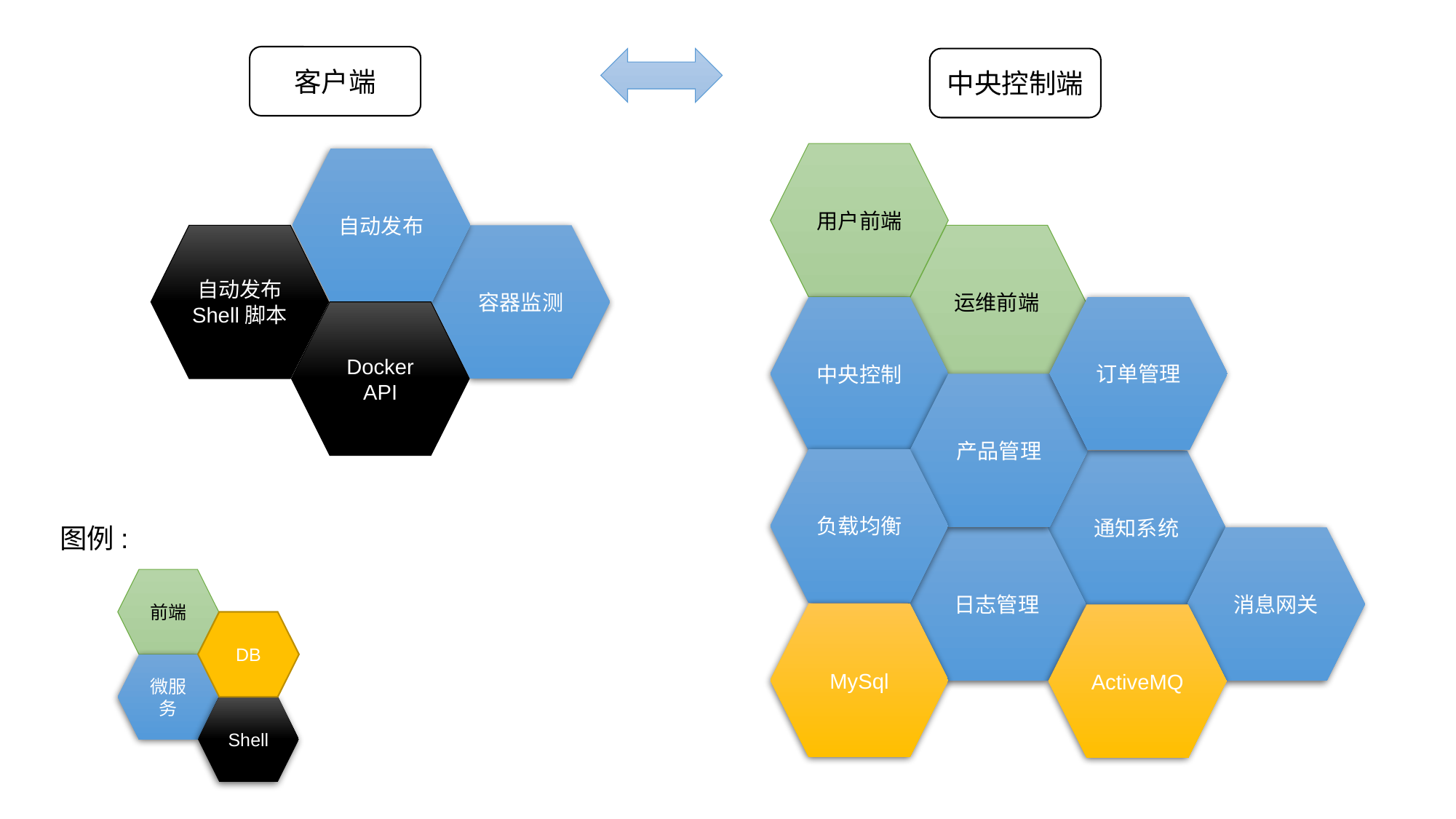

客户端

中央控制端
用户前端
运维前端
订单管理
中央控制
产品管理
负载均衡
通知系统
日志管理
消息网关
MySql
ActiveMQ
自动发布
自动发布
Shell脚本
容器监测
Docker
API
图例:
前端
DB
微服务
Shell